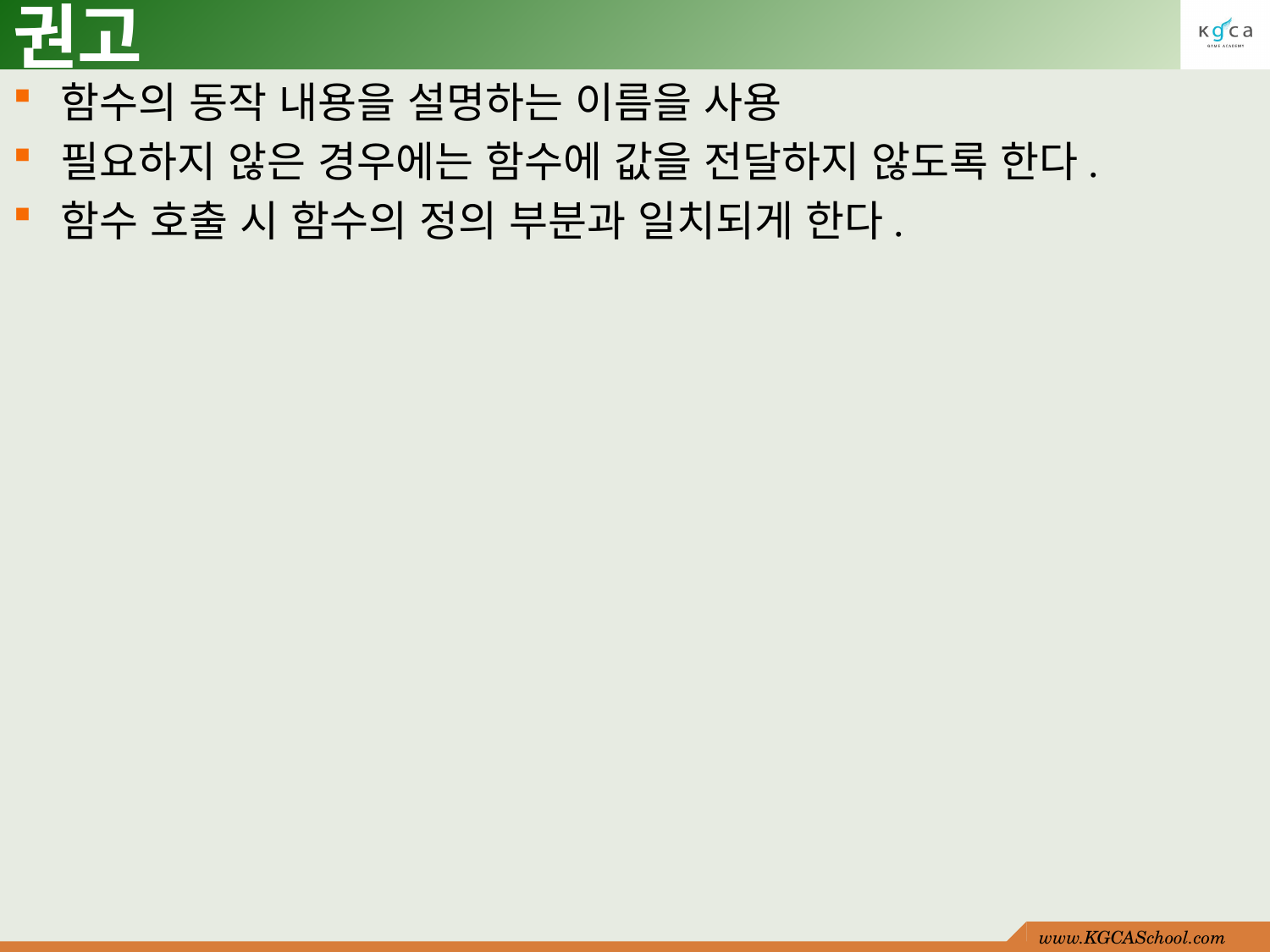

# 권고
함수의 동작 내용을 설명하는 이름을 사용
필요하지 않은 경우에는 함수에 값을 전달하지 않도록 한다.
함수 호출 시 함수의 정의 부분과 일치되게 한다.